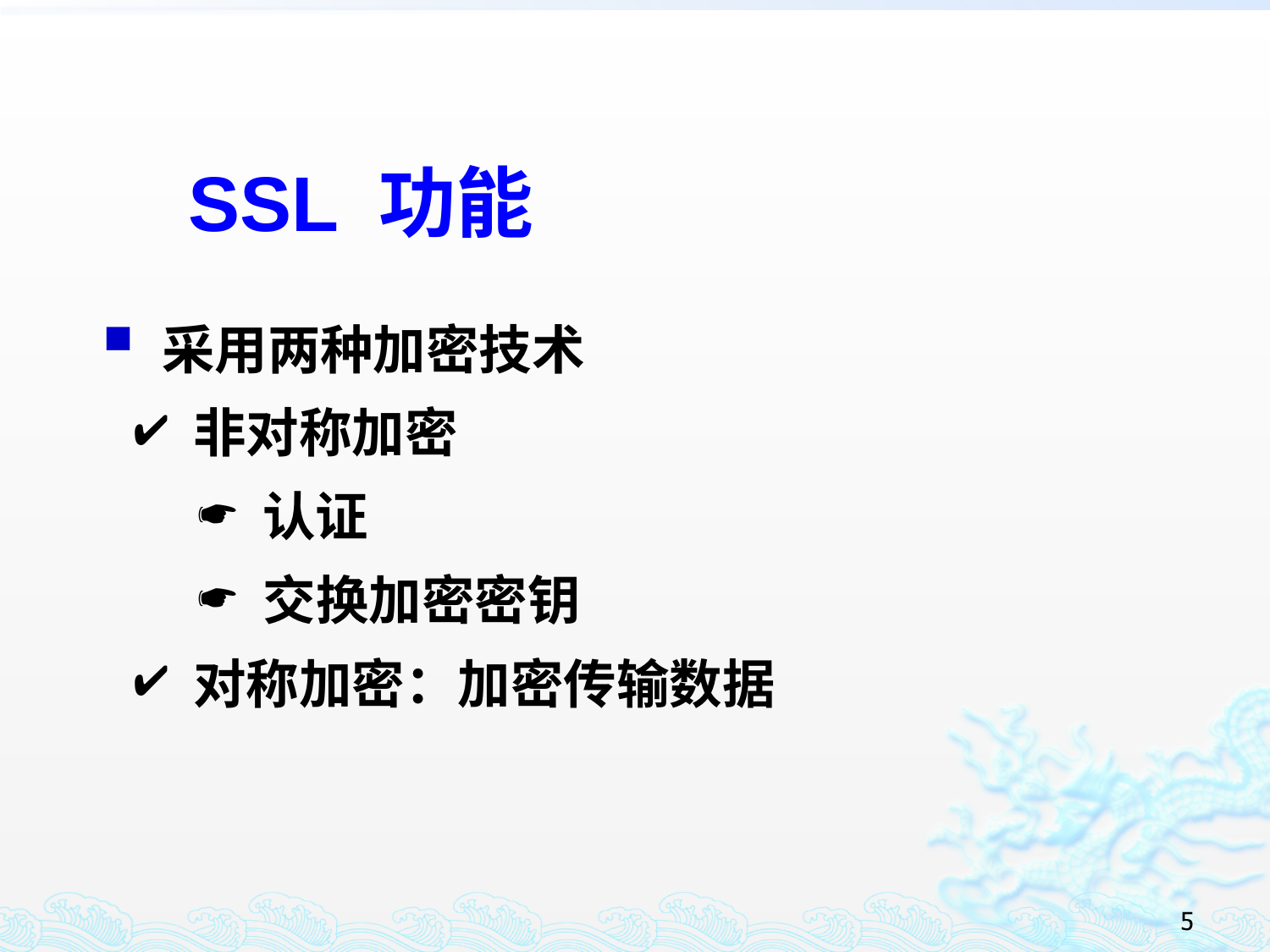

SSL 功能
 采用两种加密技术
 非对称加密
 认证
 交换加密密钥
 对称加密：加密传输数据
5